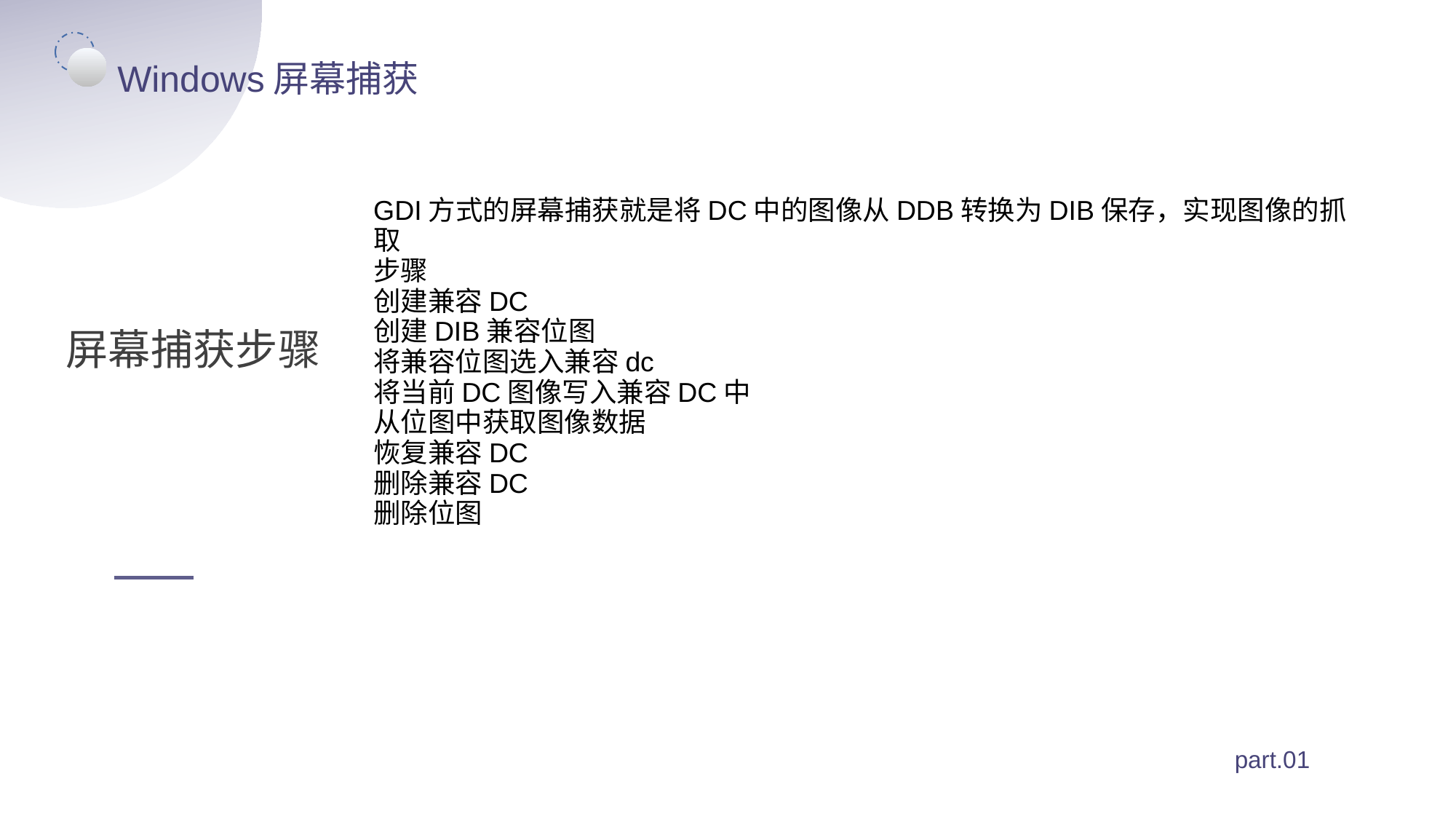

Windows屏幕捕获

GDI方式的屏幕捕获就是将DC中的图像从DDB转换为DIB保存，实现图像的抓取
步骤
创建兼容DC
创建DIB兼容位图
将兼容位图选入兼容dc
将当前DC图像写入兼容DC中
从位图中获取图像数据
恢复兼容DC
删除兼容DC
删除位图
屏幕捕获步骤
part.01